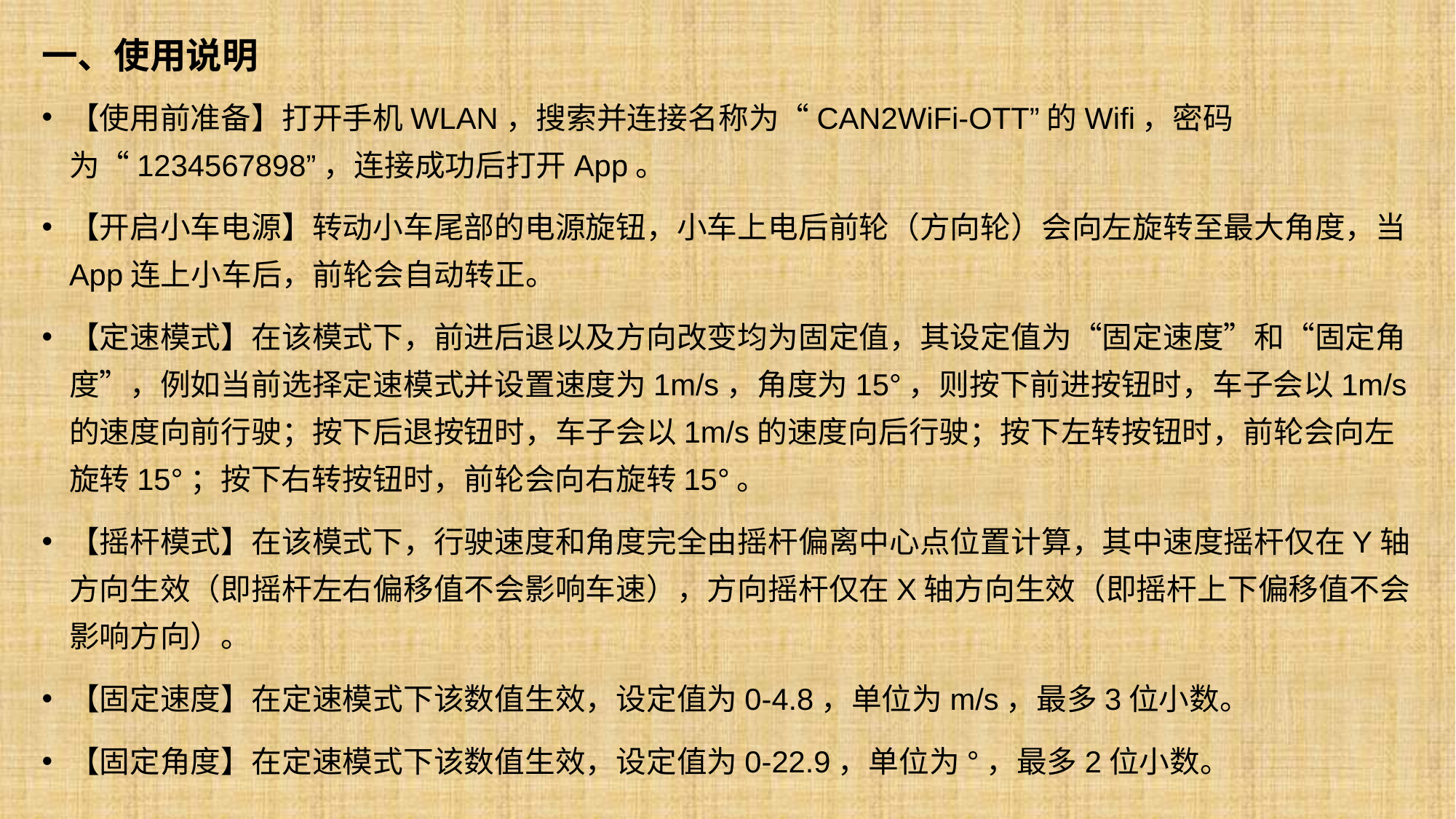

# 一、使用说明
【使用前准备】打开手机WLAN，搜索并连接名称为“CAN2WiFi-OTT”的Wifi，密码为“1234567898”，连接成功后打开App。
【开启小车电源】转动小车尾部的电源旋钮，小车上电后前轮（方向轮）会向左旋转至最大角度，当App连上小车后，前轮会自动转正。
【定速模式】在该模式下，前进后退以及方向改变均为固定值，其设定值为“固定速度”和“固定角度”，例如当前选择定速模式并设置速度为1m/s，角度为15°，则按下前进按钮时，车子会以1m/s的速度向前行驶；按下后退按钮时，车子会以1m/s的速度向后行驶；按下左转按钮时，前轮会向左旋转15°；按下右转按钮时，前轮会向右旋转15°。
【摇杆模式】在该模式下，行驶速度和角度完全由摇杆偏离中心点位置计算，其中速度摇杆仅在Y轴方向生效（即摇杆左右偏移值不会影响车速），方向摇杆仅在X轴方向生效（即摇杆上下偏移值不会影响方向）。
【固定速度】在定速模式下该数值生效，设定值为0-4.8，单位为m/s，最多3位小数。
【固定角度】在定速模式下该数值生效，设定值为0-22.9，单位为°，最多2位小数。